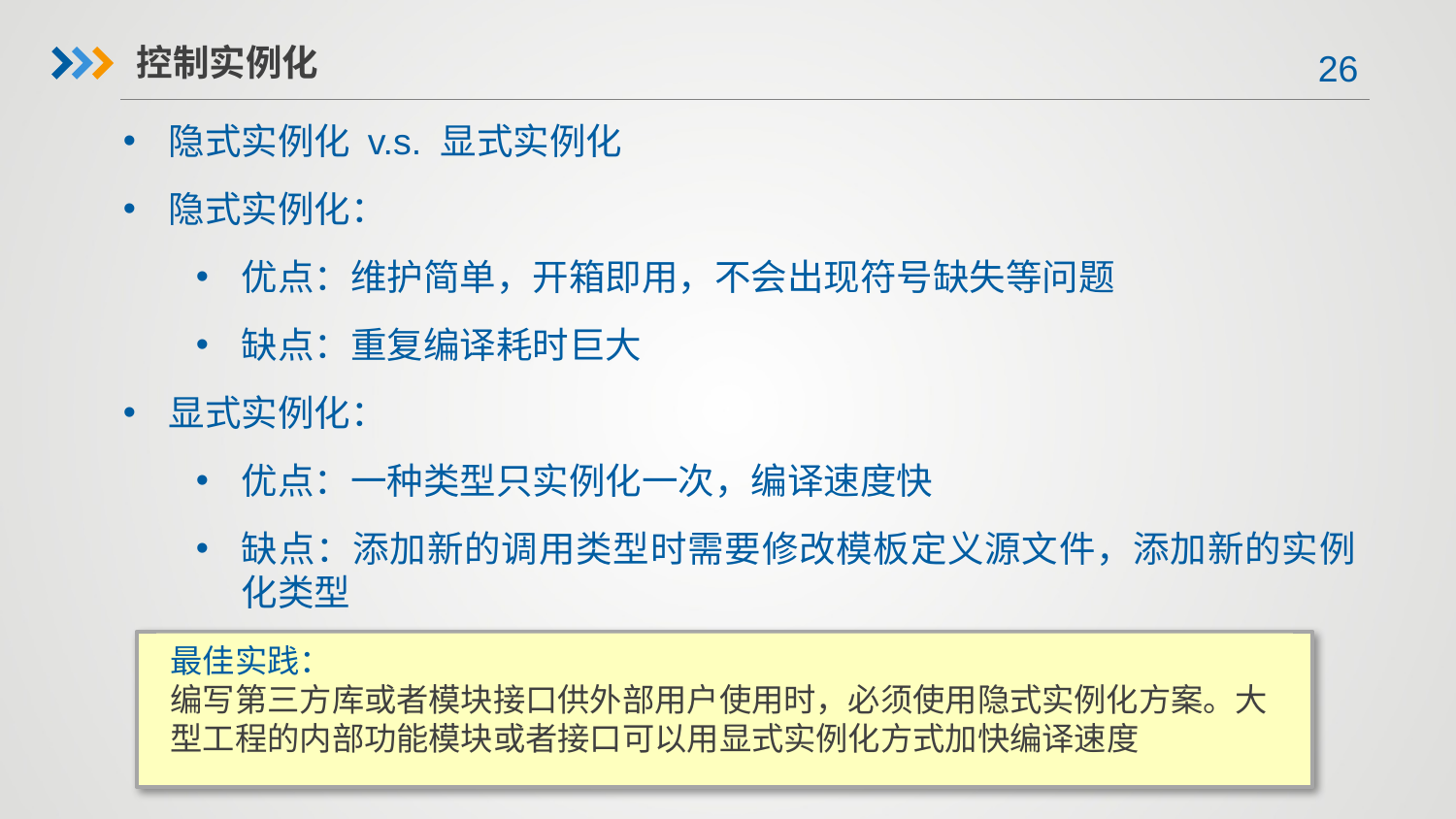

控制实例化
隐式实例化 v.s. 显式实例化
隐式实例化：
优点：维护简单，开箱即用，不会出现符号缺失等问题
缺点：重复编译耗时巨大
显式实例化：
优点：一种类型只实例化一次，编译速度快
缺点：添加新的调用类型时需要修改模板定义源文件，添加新的实例化类型

最佳实践：
编写第三方库或者模块接口供外部用户使用时，必须使用隐式实例化方案。大型工程的内部功能模块或者接口可以用显式实例化方式加快编译速度